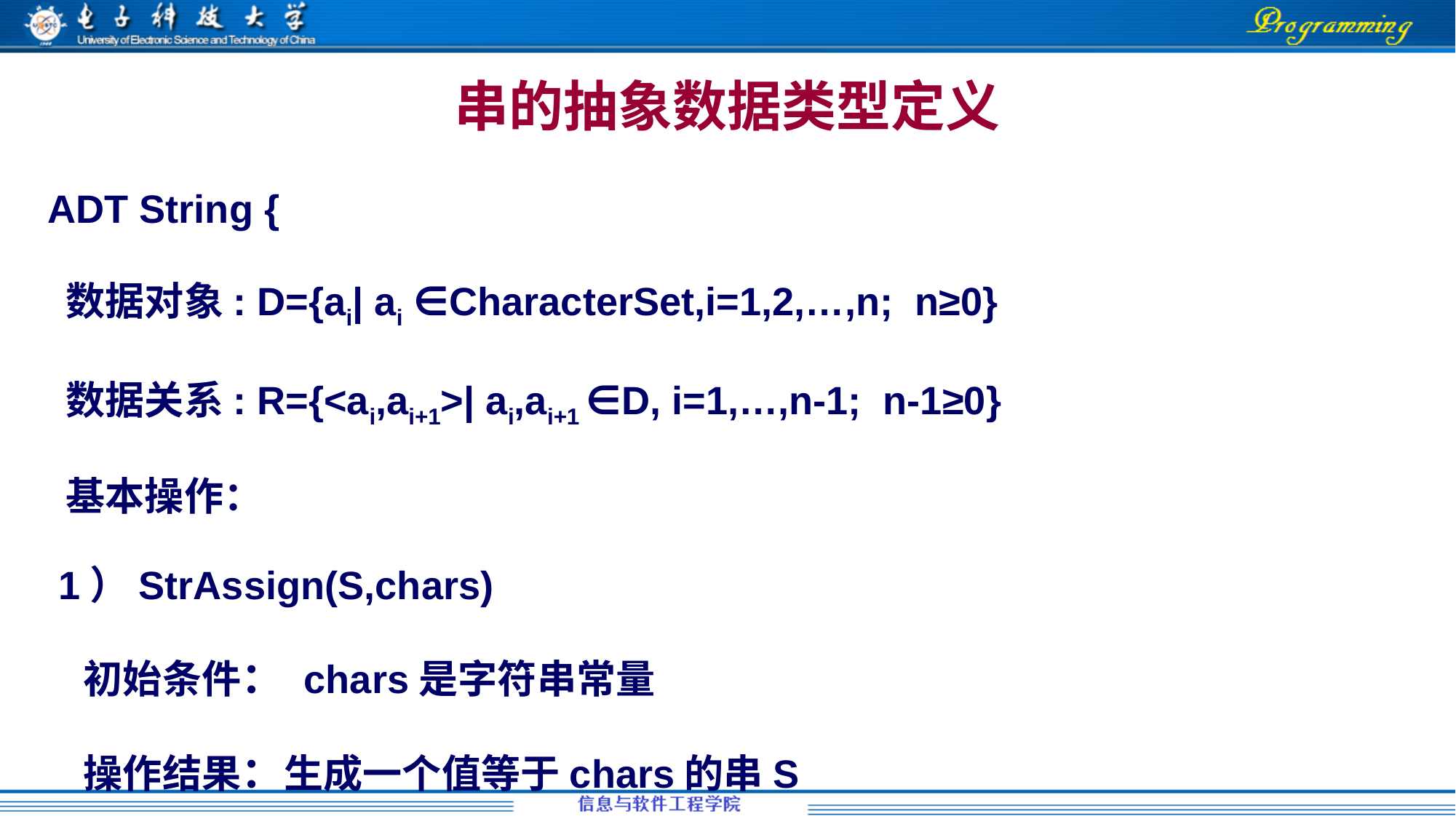

# 串的抽象数据类型定义
ADT String {
 数据对象: D={ai| ai ∈CharacterSet,i=1,2,…,n;  n≥0}
 数据关系: R={<ai,ai+1>| ai,ai+1 ∈D, i=1,…,n-1;  n-1≥0}
 基本操作：
 1）StrAssign(S,chars)
   初始条件： chars是字符串常量
   操作结果：生成一个值等于chars的串S